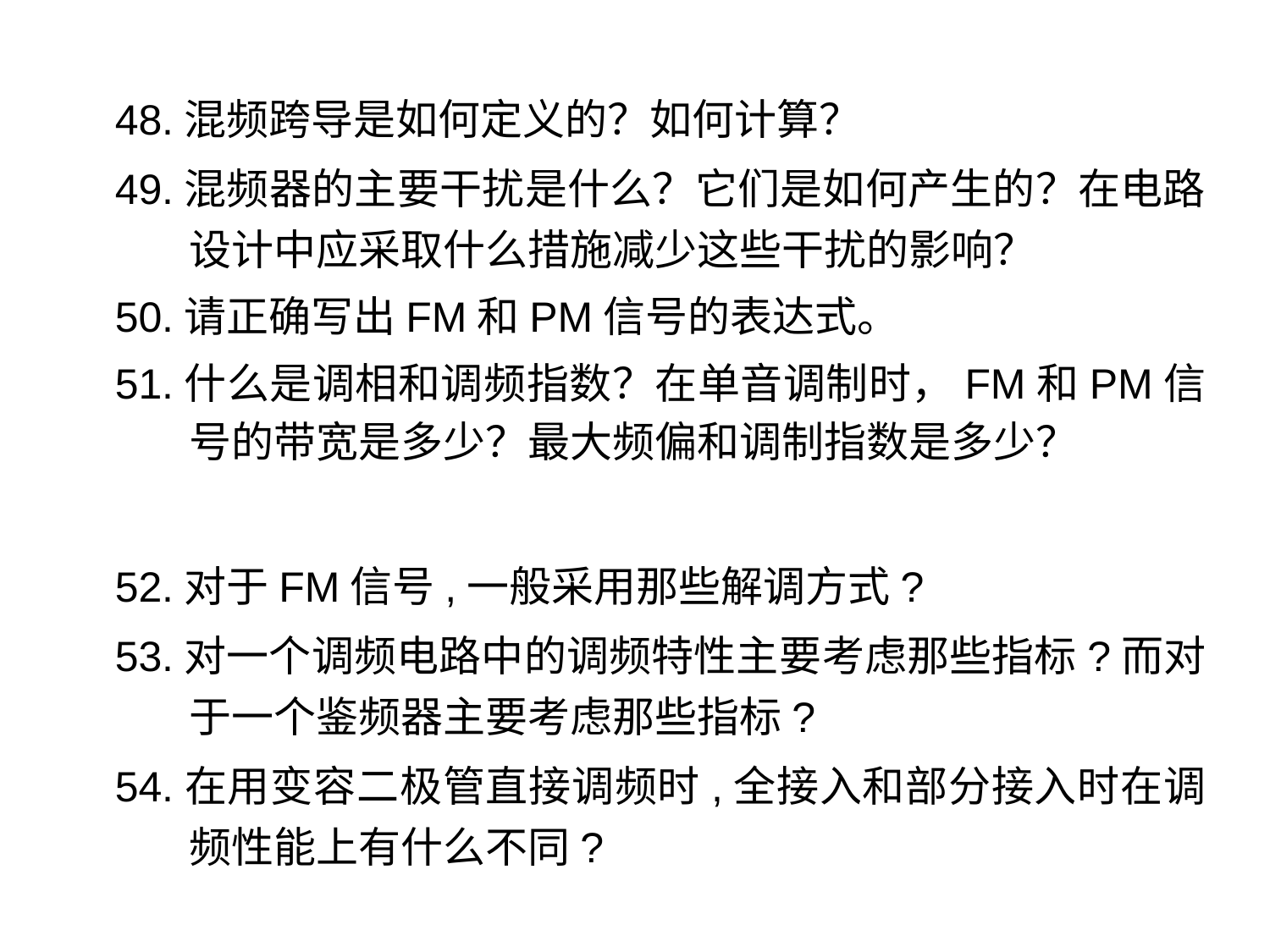

48.混频跨导是如何定义的？如何计算？
49.混频器的主要干扰是什么？它们是如何产生的？在电路设计中应采取什么措施减少这些干扰的影响？
50.请正确写出FM和PM信号的表达式。
51.什么是调相和调频指数？在单音调制时，FM和PM信号的带宽是多少？最大频偏和调制指数是多少？

52.对于FM信号,一般采用那些解调方式?
53.对一个调频电路中的调频特性主要考虑那些指标?而对于一个鉴频器主要考虑那些指标?
54.在用变容二极管直接调频时,全接入和部分接入时在调频性能上有什么不同?
8